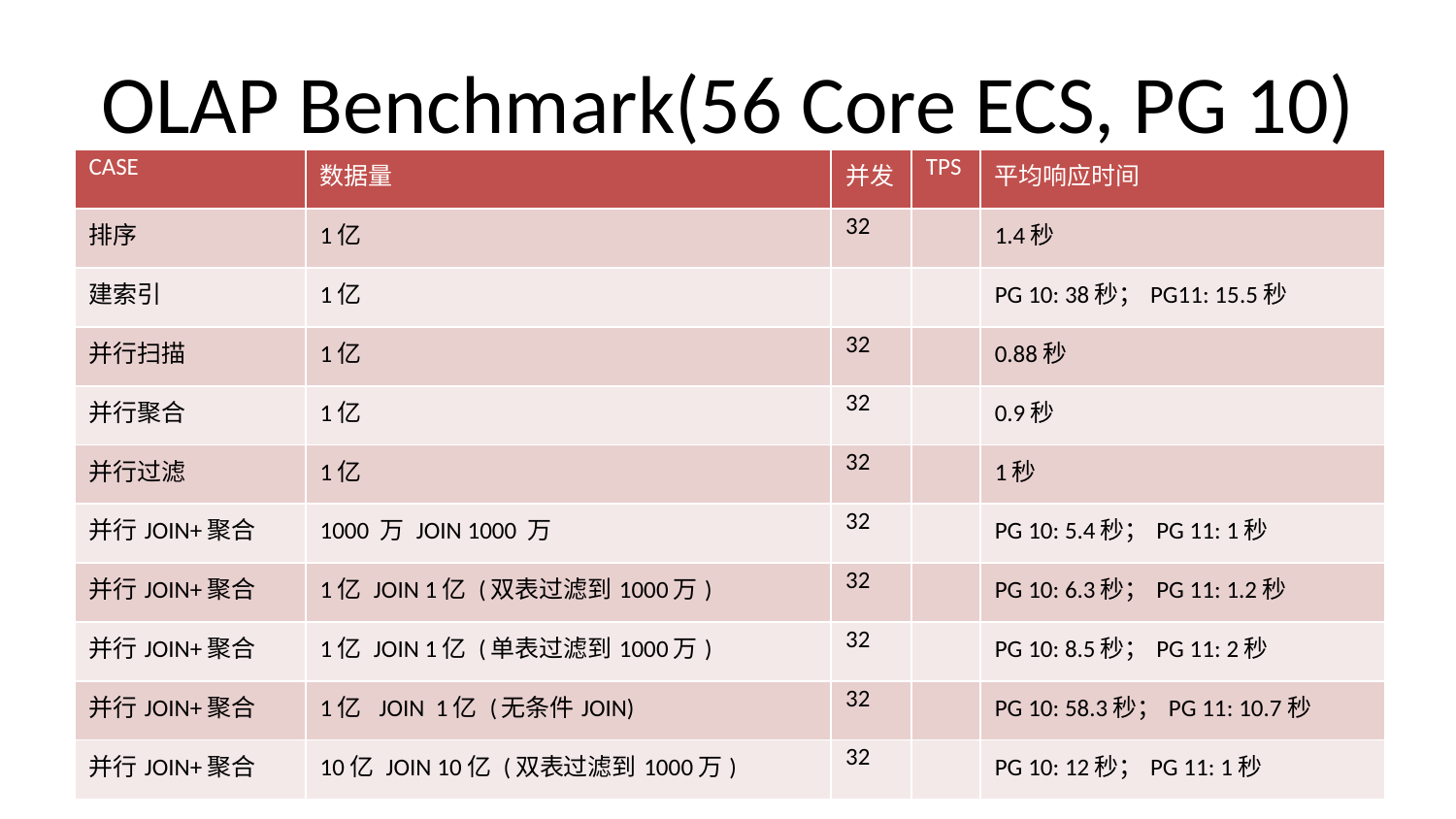

# OLAP Benchmark(56 Core ECS, PG 10)
| CASE | 数据量 | 并发 | TPS | 平均响应时间 |
| --- | --- | --- | --- | --- |
| 排序 | 1亿 | 32 |  | 1.4秒 |
| 建索引 | 1亿 |  |  | PG 10: 38秒；PG11: 15.5秒 |
| 并行扫描 | 1亿 | 32 |  | 0.88秒 |
| 并行聚合 | 1亿 | 32 |  | 0.9秒 |
| 并行过滤 | 1亿 | 32 |  | 1秒 |
| 并行JOIN+聚合 | 1000 万 JOIN 1000 万 | 32 |  | PG 10: 5.4秒；PG 11: 1秒 |
| 并行JOIN+聚合 | 1亿 JOIN 1亿 (双表过滤到1000万) | 32 |  | PG 10: 6.3秒；PG 11: 1.2秒 |
| 并行JOIN+聚合 | 1亿 JOIN 1亿 (单表过滤到1000万) | 32 |  | PG 10: 8.5秒；PG 11: 2秒 |
| 并行JOIN+聚合 | 1亿 JOIN 1亿 (无条件JOIN) | 32 |  | PG 10: 58.3秒；PG 11: 10.7秒 |
| 并行JOIN+聚合 | 10亿 JOIN 10亿 (双表过滤到1000万) | 32 |  | PG 10: 12秒；PG 11: 1秒 |